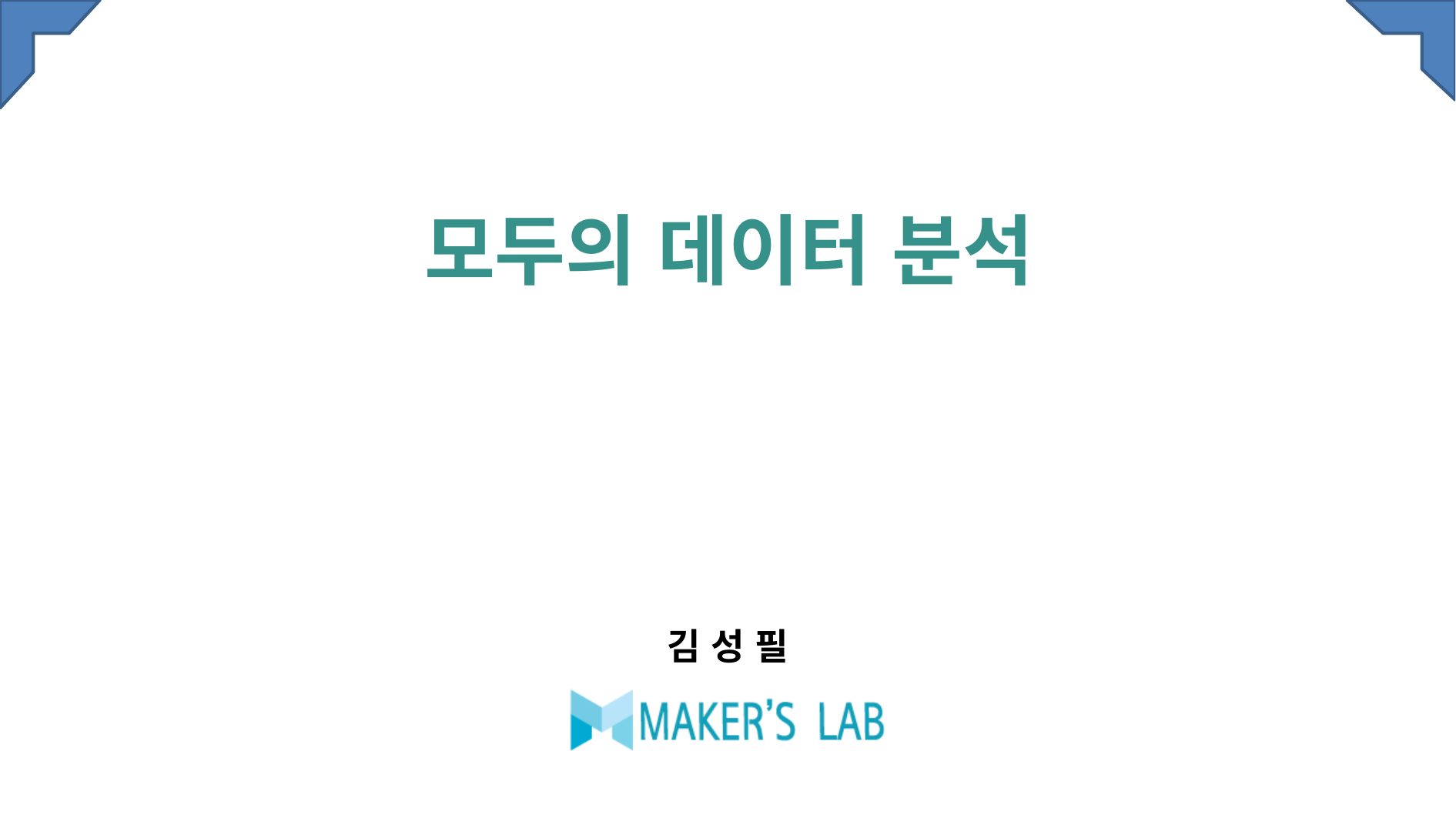

# 모두의 데이터 분석

김 성 필